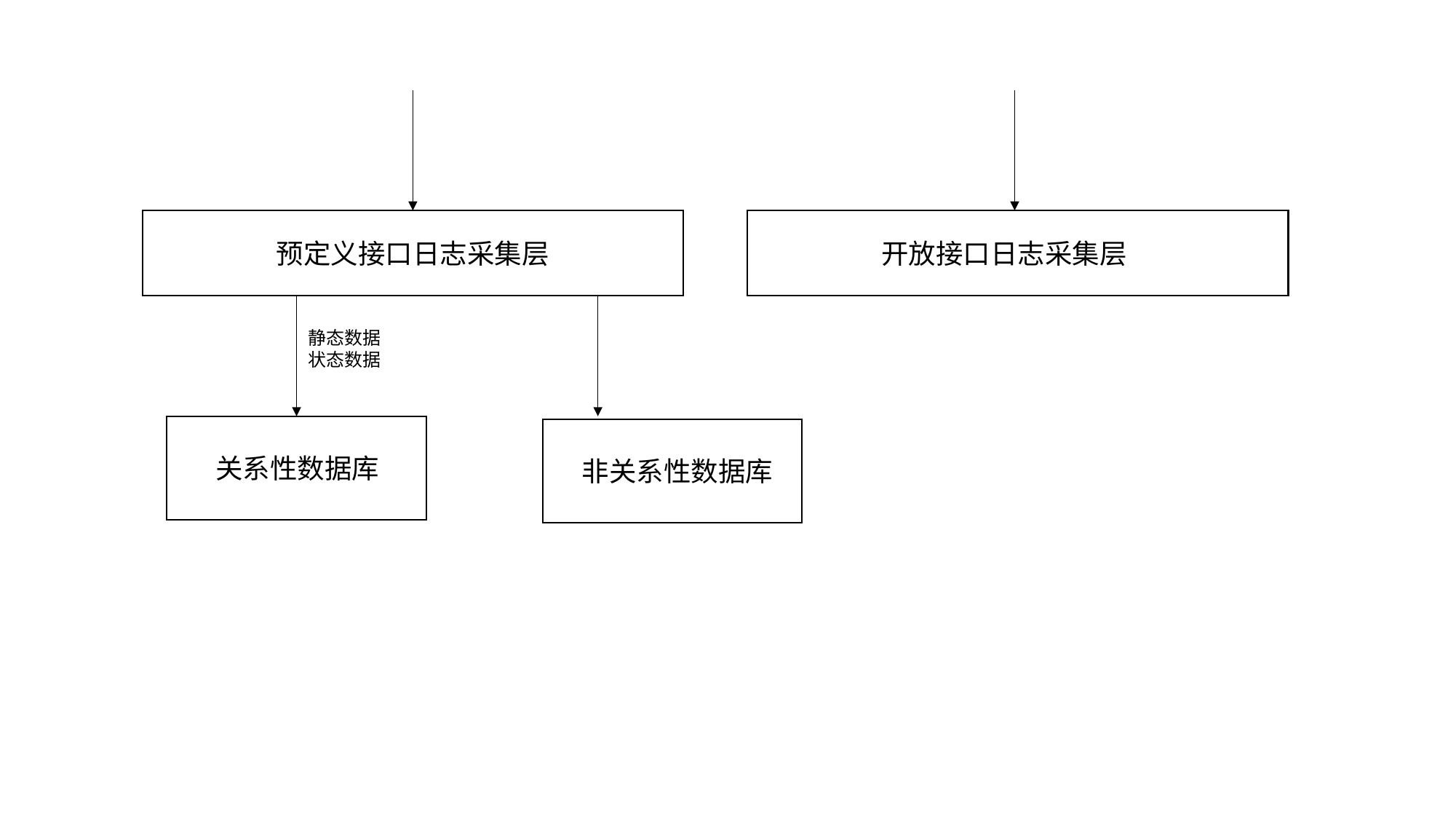

预定义接口日志采集层
开放接口日志采集层
静态数据
状态数据

关系性数据库
非关系性数据库